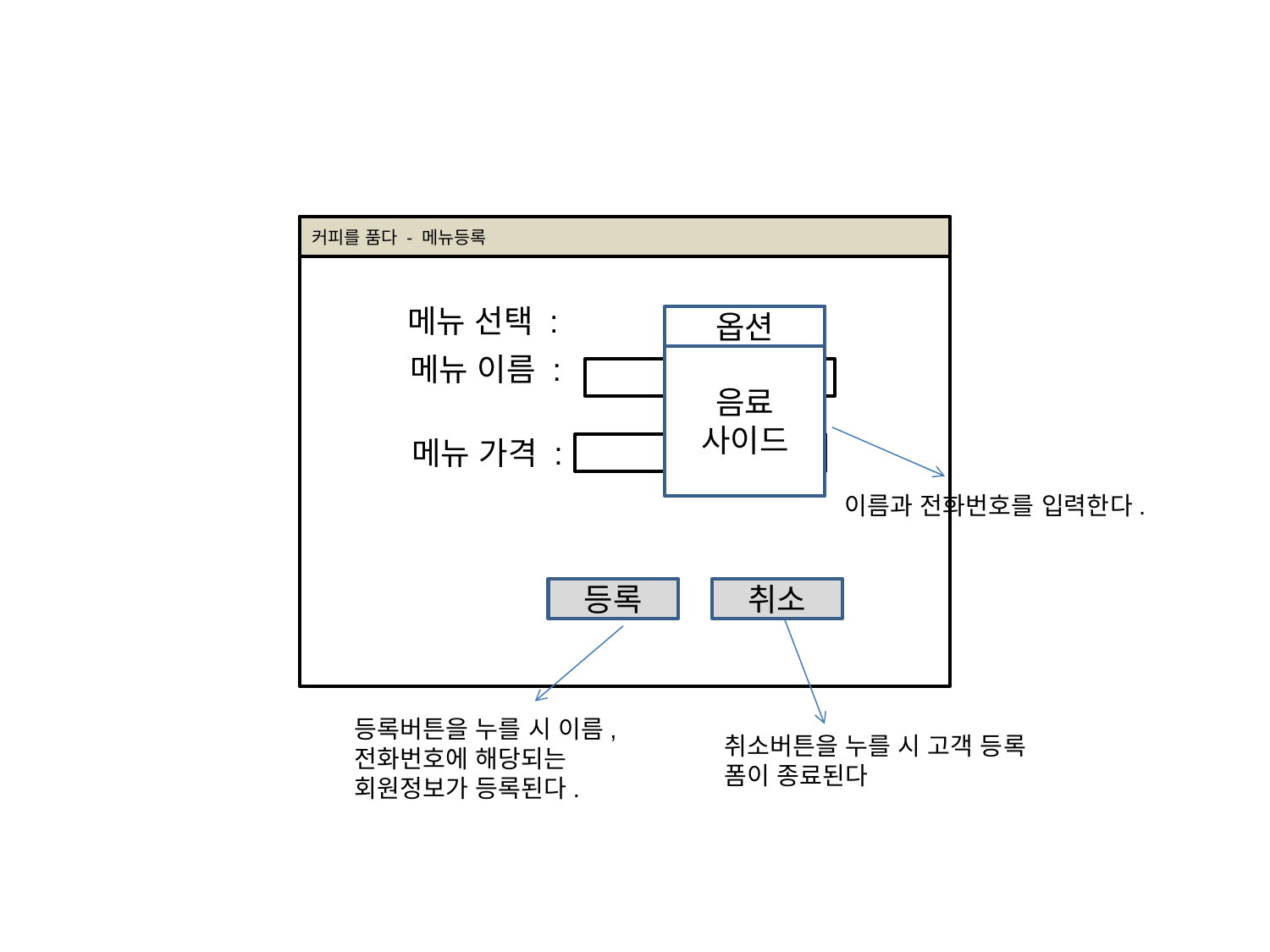

커피를 품다 - 메뉴등록
메뉴 선택 :
옵션
메뉴 이름 :
음료
사이드

메뉴 가격 :

이름과 전화번호를 입력한다.
등록
취소
등록버튼을 누를 시 이름,전화번호에 해당되는 회원정보가 등록된다.
취소버튼을 누를 시 고객 등록 폼이 종료된다